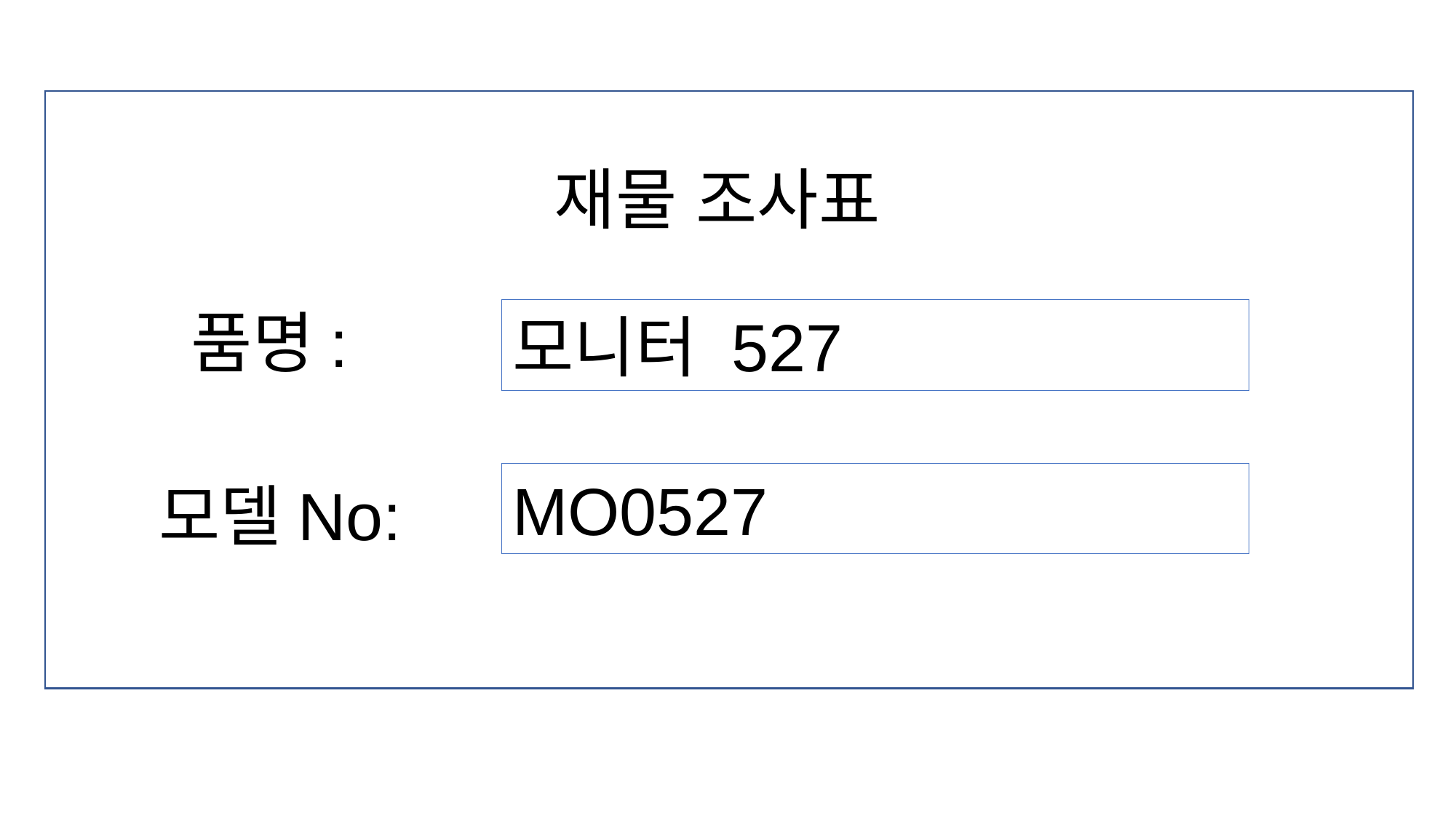

재물 조사표
품명:
모니터 527
MO0527
모델No: